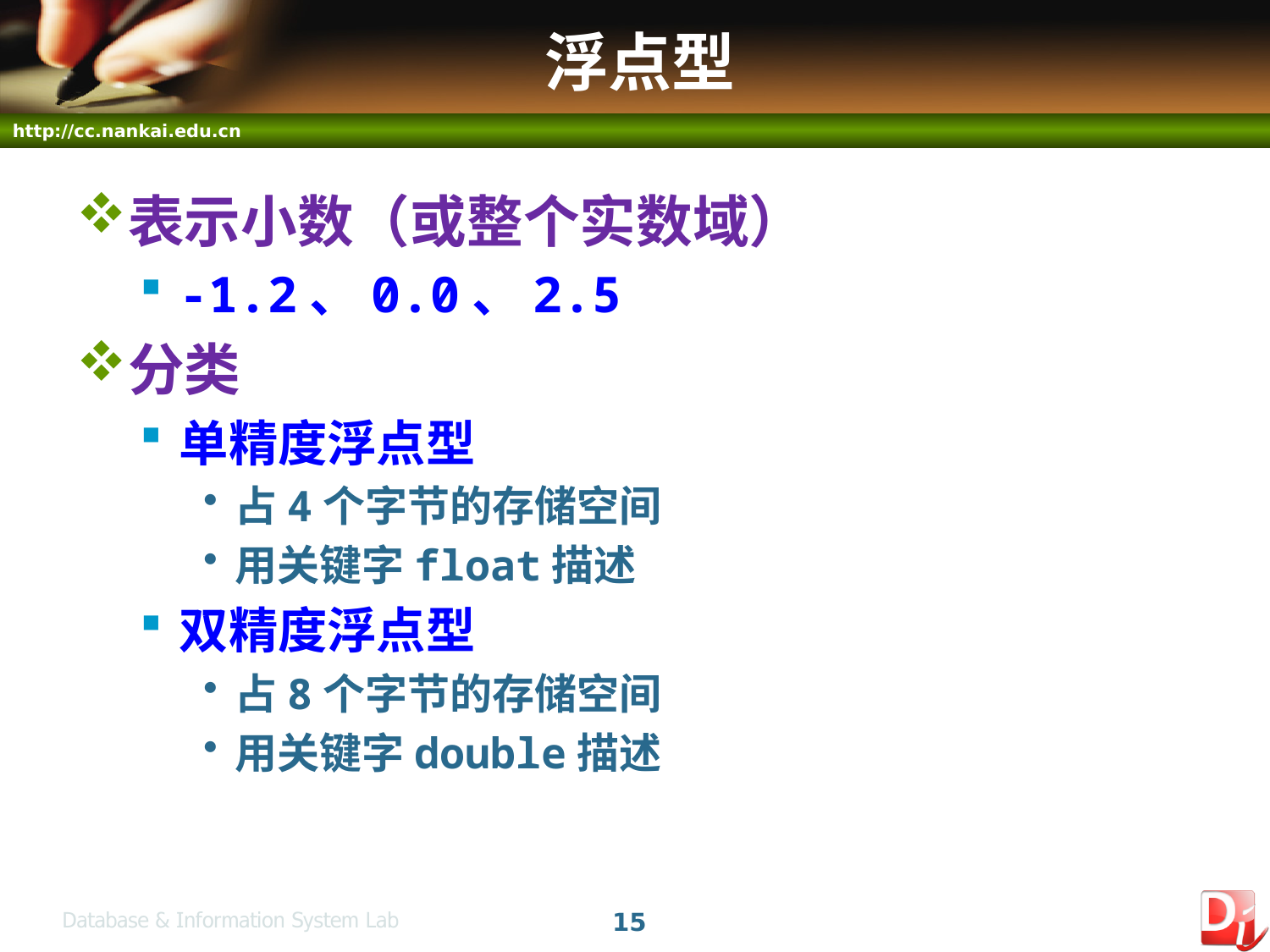

# 浮点型
表示小数（或整个实数域）
-1.2、0.0、2.5
分类
单精度浮点型
占4个字节的存储空间
用关键字float描述
双精度浮点型
占8个字节的存储空间
用关键字double描述
15
Database & Information System Lab